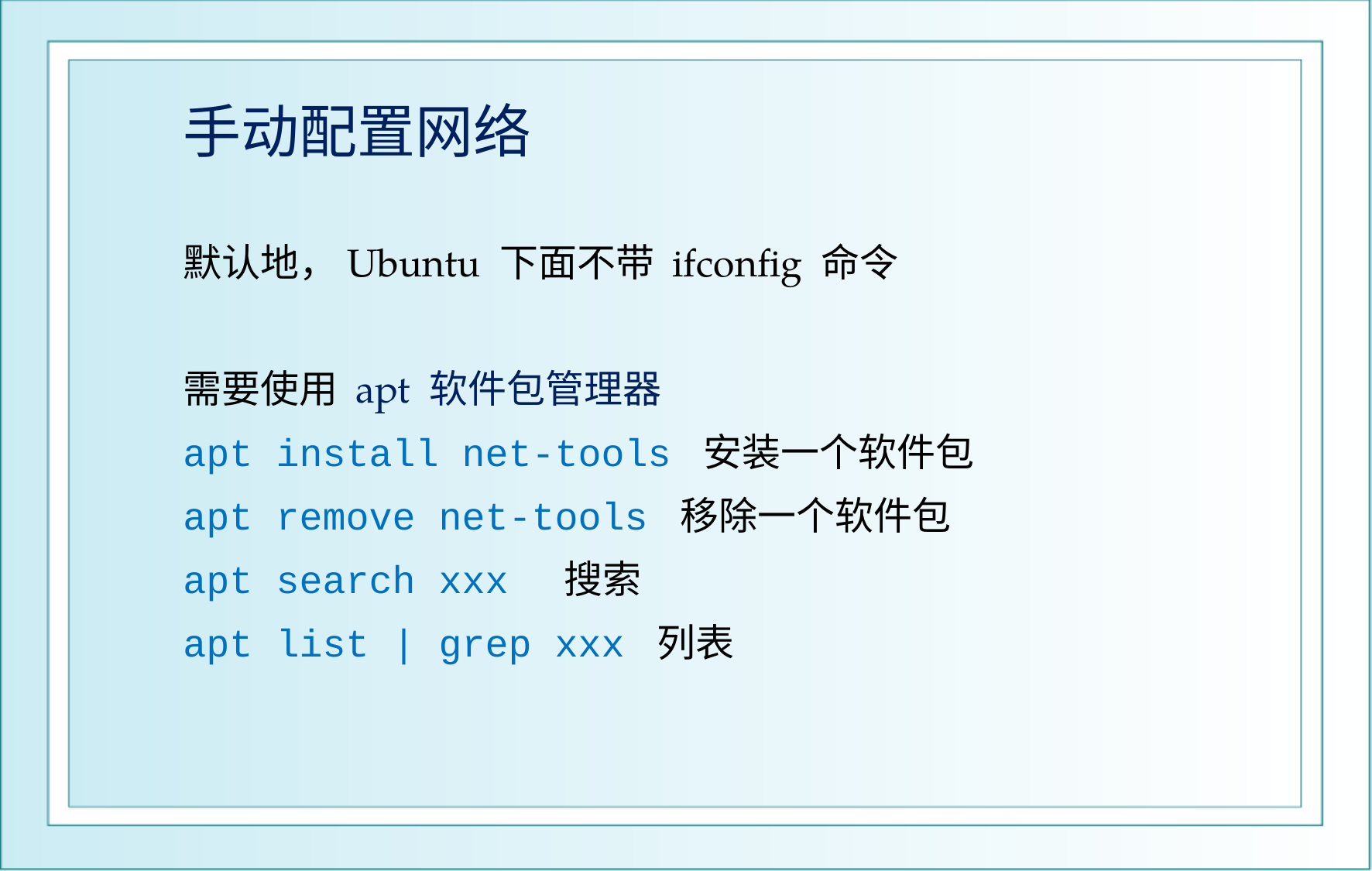

# 手动配置网络
默认地，Ubuntu 下面不带 ifconfig 命令

需要使用 apt 软件包管理器
apt install net-tools 安装一个软件包
apt remove net-tools 移除一个软件包
apt search xxx  搜索
apt list | grep xxx 列表